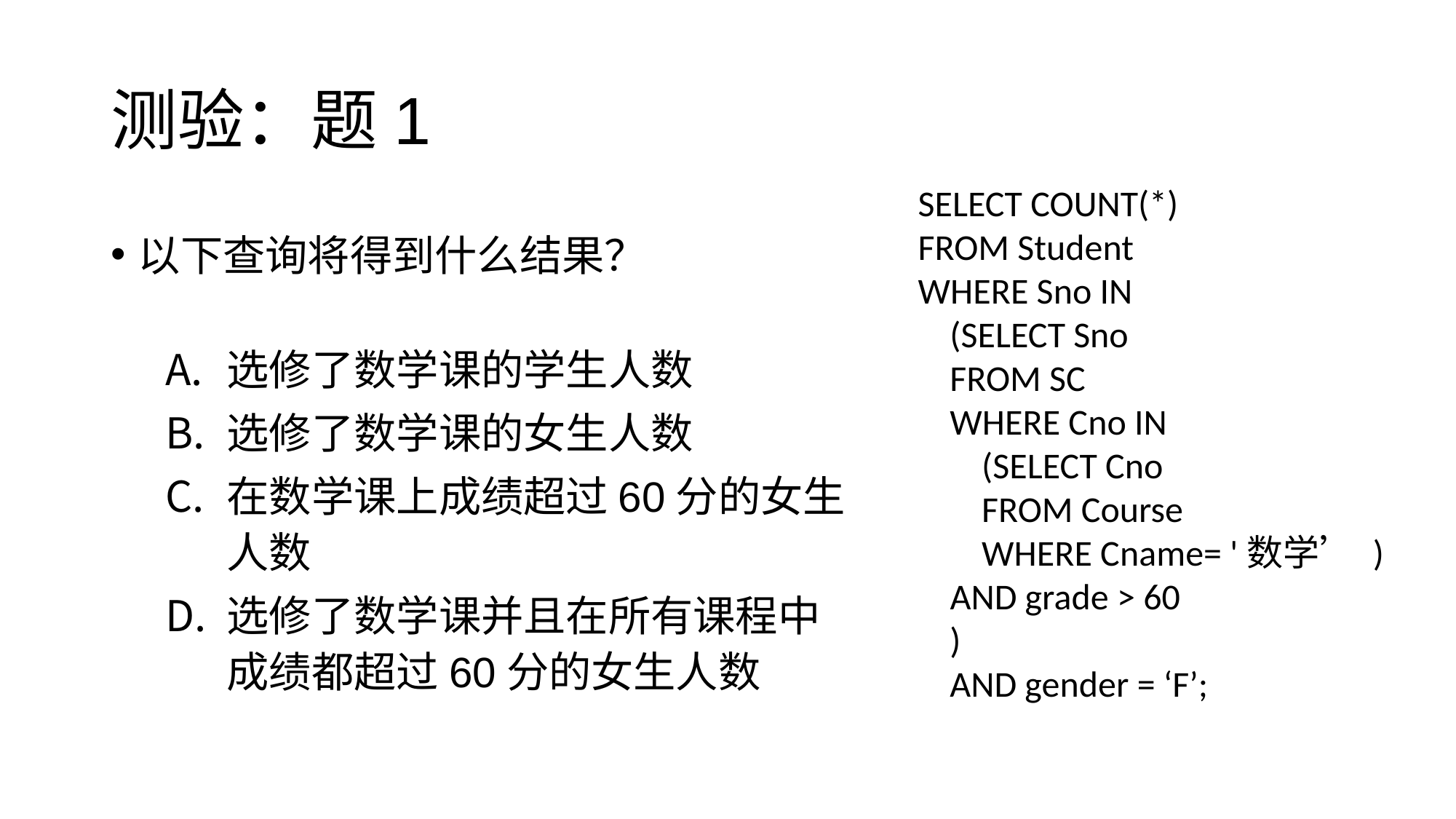

# 测验：题1
SELECT COUNT(*)
FROM Student
WHERE Sno IN
(SELECT Sno
FROM SC
WHERE Cno IN
(SELECT Cno
FROM Course
WHERE Cname= '数学’ )
AND grade > 60
)
AND gender = ‘F’;
以下查询将得到什么结果？
选修了数学课的学生人数
选修了数学课的女生人数
在数学课上成绩超过60分的女生人数
选修了数学课并且在所有课程中成绩都超过60分的女生人数